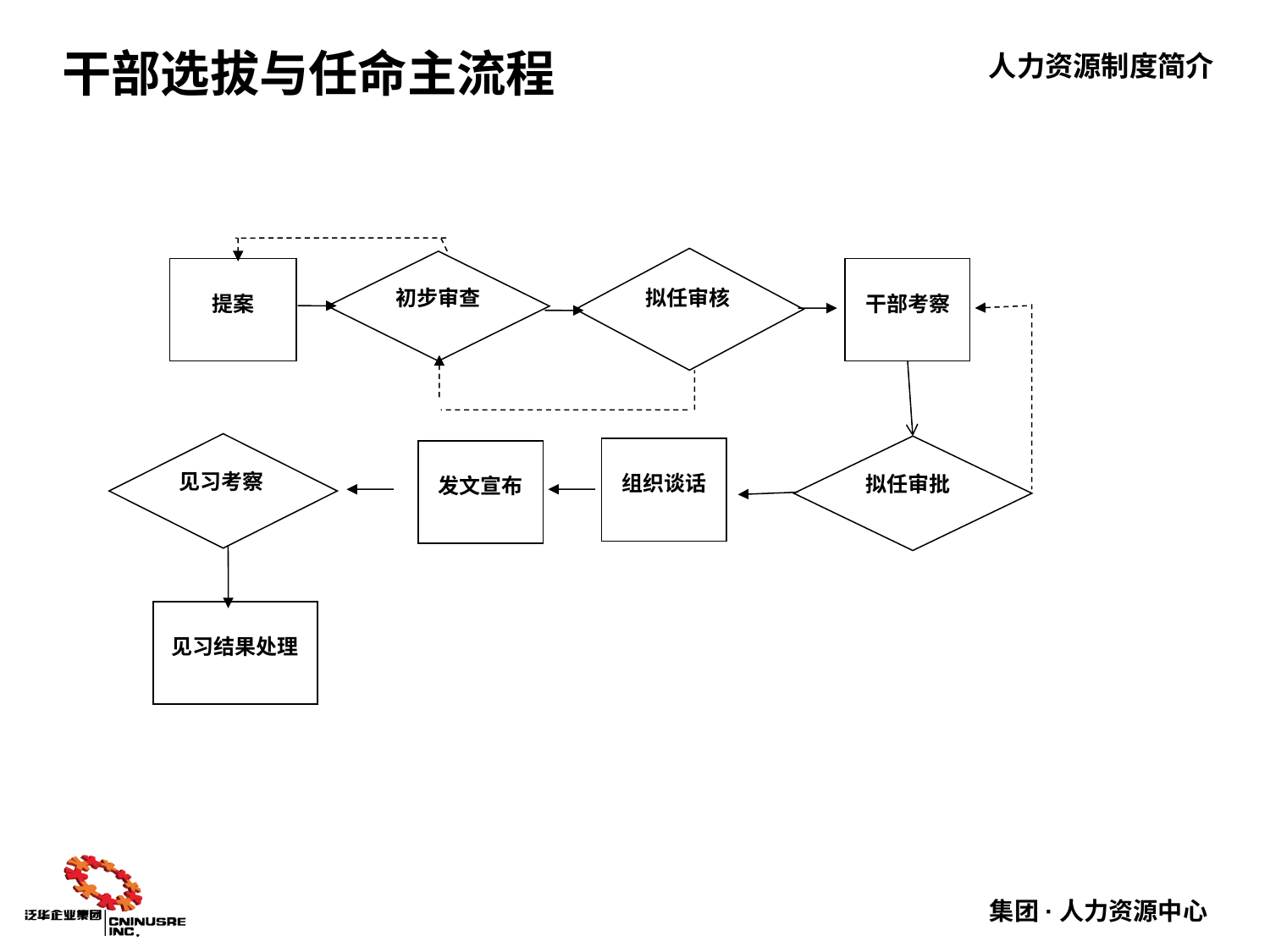

# 干部选拔与任命主流程

拟任审核
初步审查

提案

干部考察

见习考察
拟任审批

组织谈话

发文宣布

见习结果处理